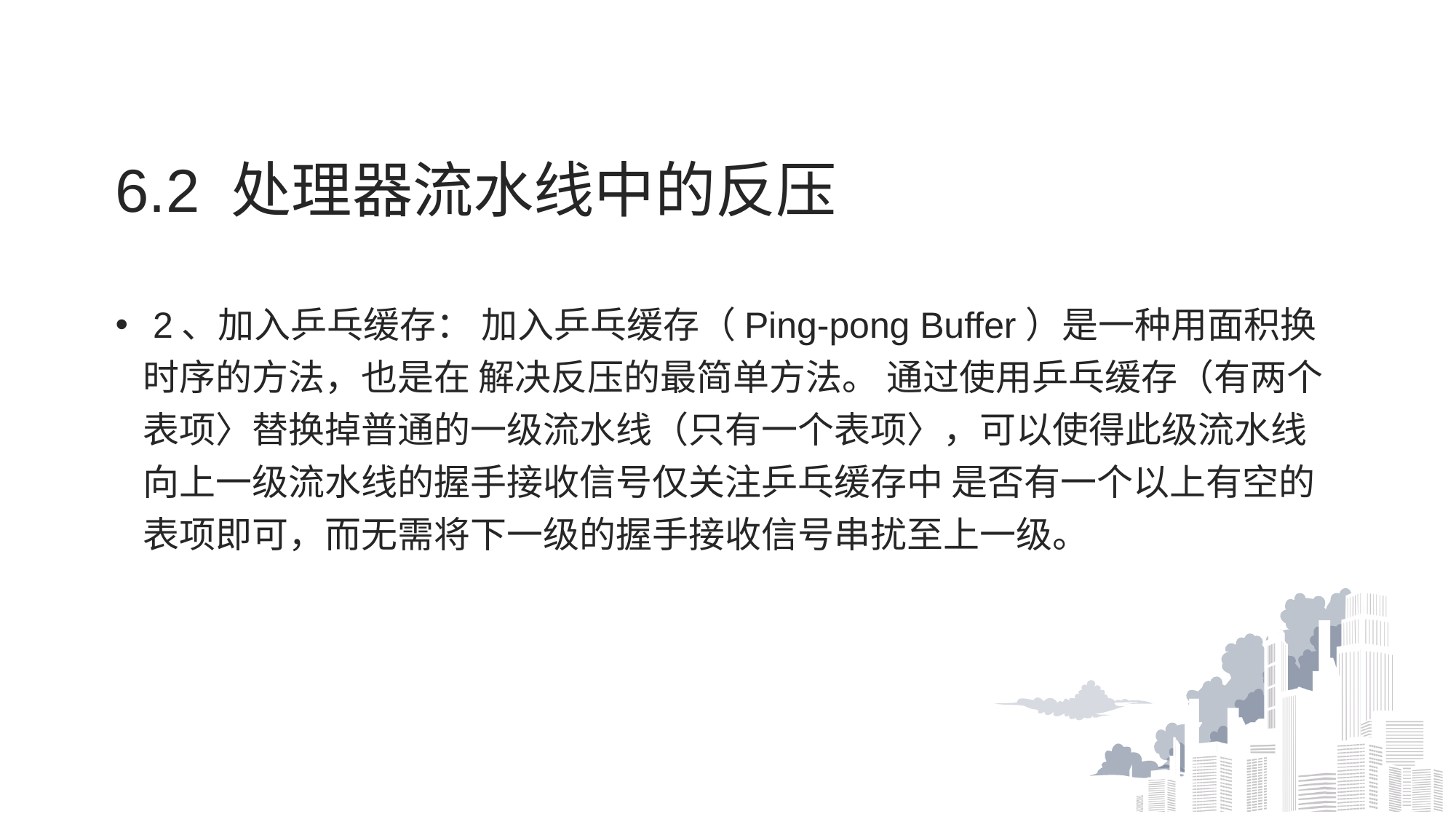

# 6.2 处理器流水线中的反压
 2、加入乒乓缓存： 加入乒乓缓存（Ping-pong Buffer）是一种用面积换时序的方法，也是在 解决反压的最简单方法。 通过使用乒乓缓存（有两个表项〉替换掉普通的一级流水线（只有一个表项〉，可以使得此级流水线向上一级流水线的握手接收信号仅关注乒乓缓存中 是否有一个以上有空的表项即可，而无需将下一级的握手接收信号串扰至上一级。